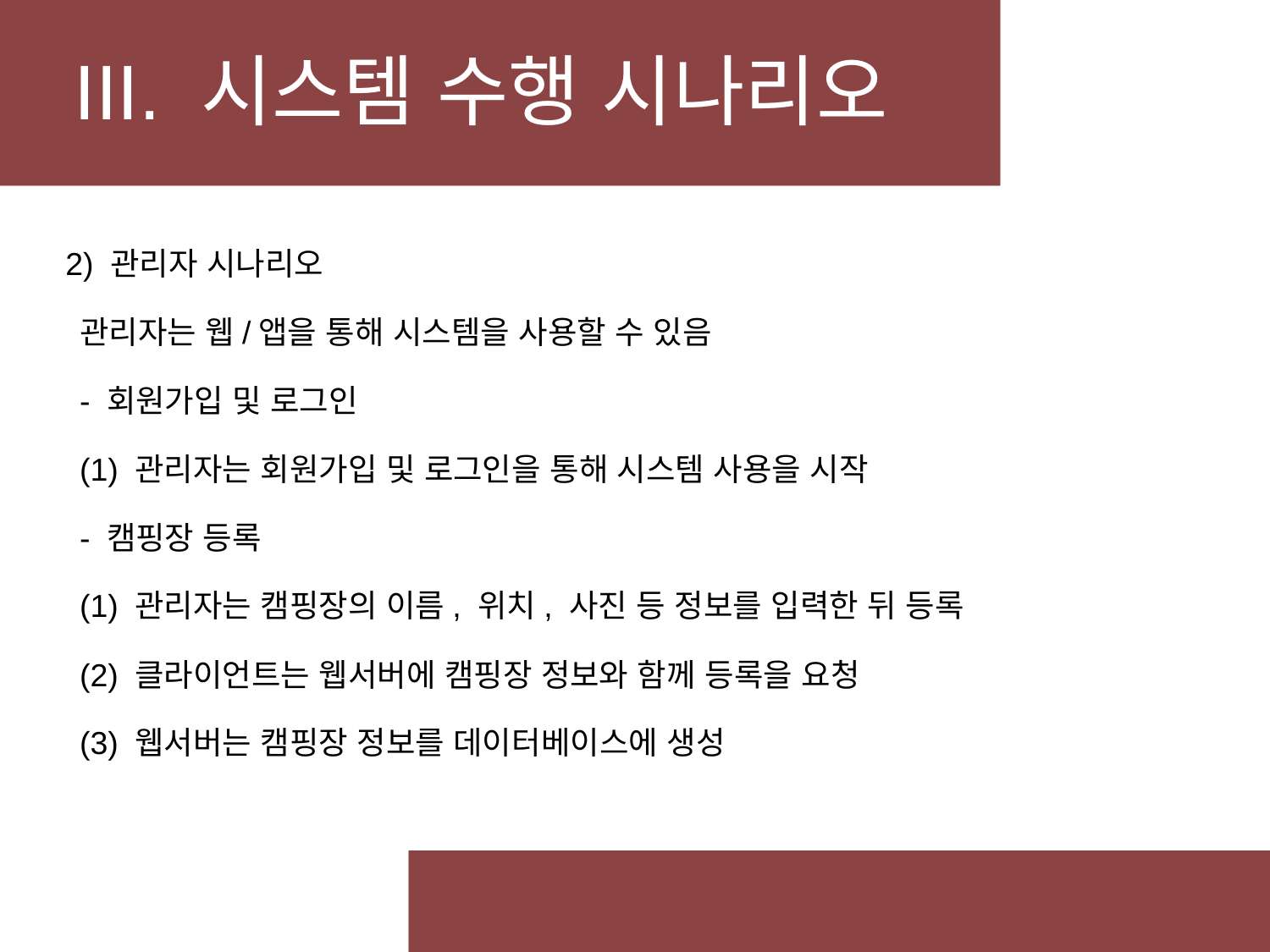

# III. 시스템 수행 시나리오
2) 관리자 시나리오
관리자는 웹/앱을 통해 시스템을 사용할 수 있음
- 회원가입 및 로그인
(1) 관리자는 회원가입 및 로그인을 통해 시스템 사용을 시작
- 캠핑장 등록
(1) 관리자는 캠핑장의 이름, 위치, 사진 등 정보를 입력한 뒤 등록
(2) 클라이언트는 웹서버에 캠핑장 정보와 함께 등록을 요청
(3) 웹서버는 캠핑장 정보를 데이터베이스에 생성